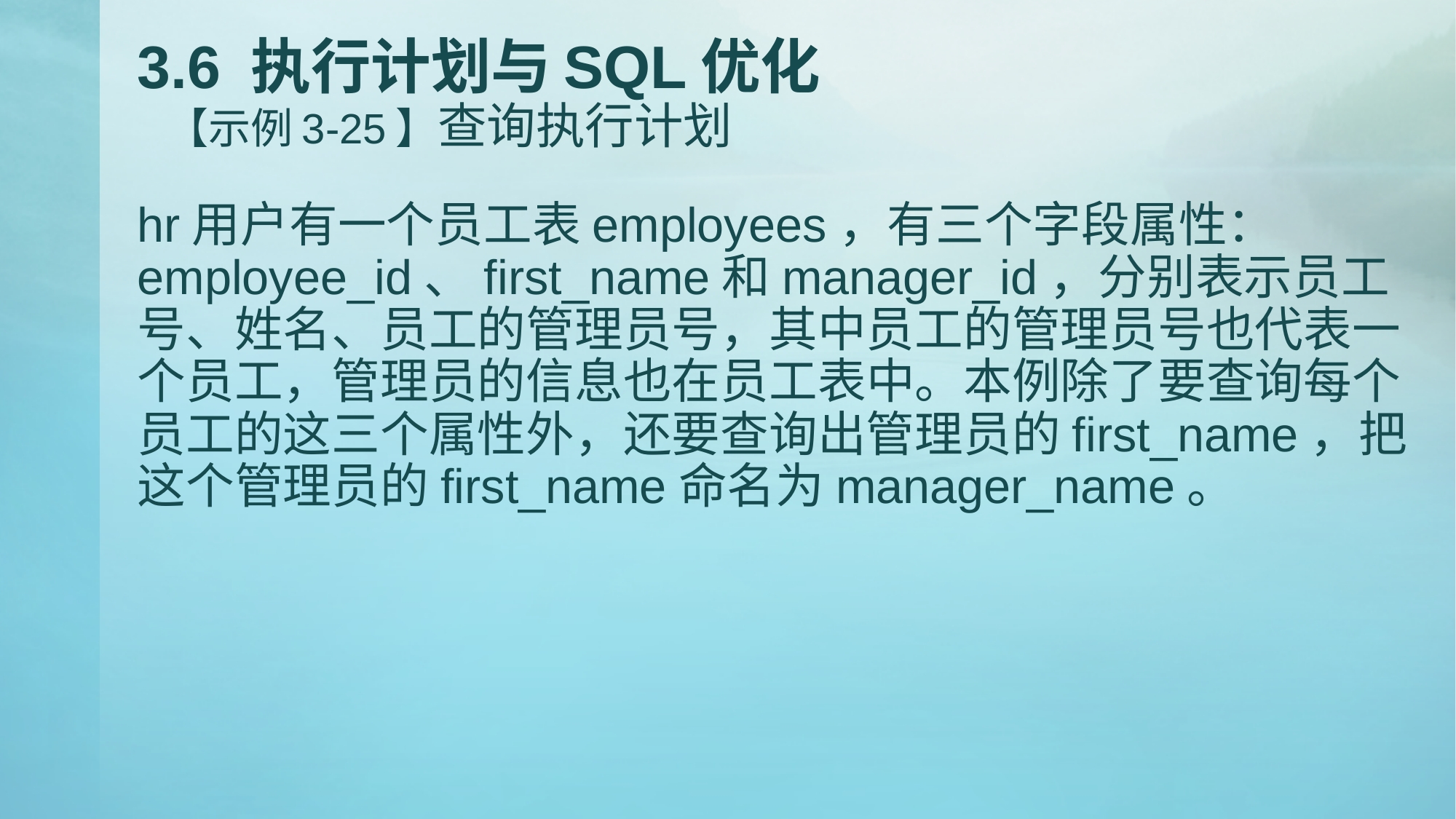

# 3.6 执行计划与SQL优化 【示例3-25】查询执行计划
hr用户有一个员工表employees，有三个字段属性：employee_id、first_name和manager_id，分别表示员工号、姓名、员工的管理员号，其中员工的管理员号也代表一个员工，管理员的信息也在员工表中。本例除了要查询每个员工的这三个属性外，还要查询出管理员的first_name，把这个管理员的first_name命名为manager_name。